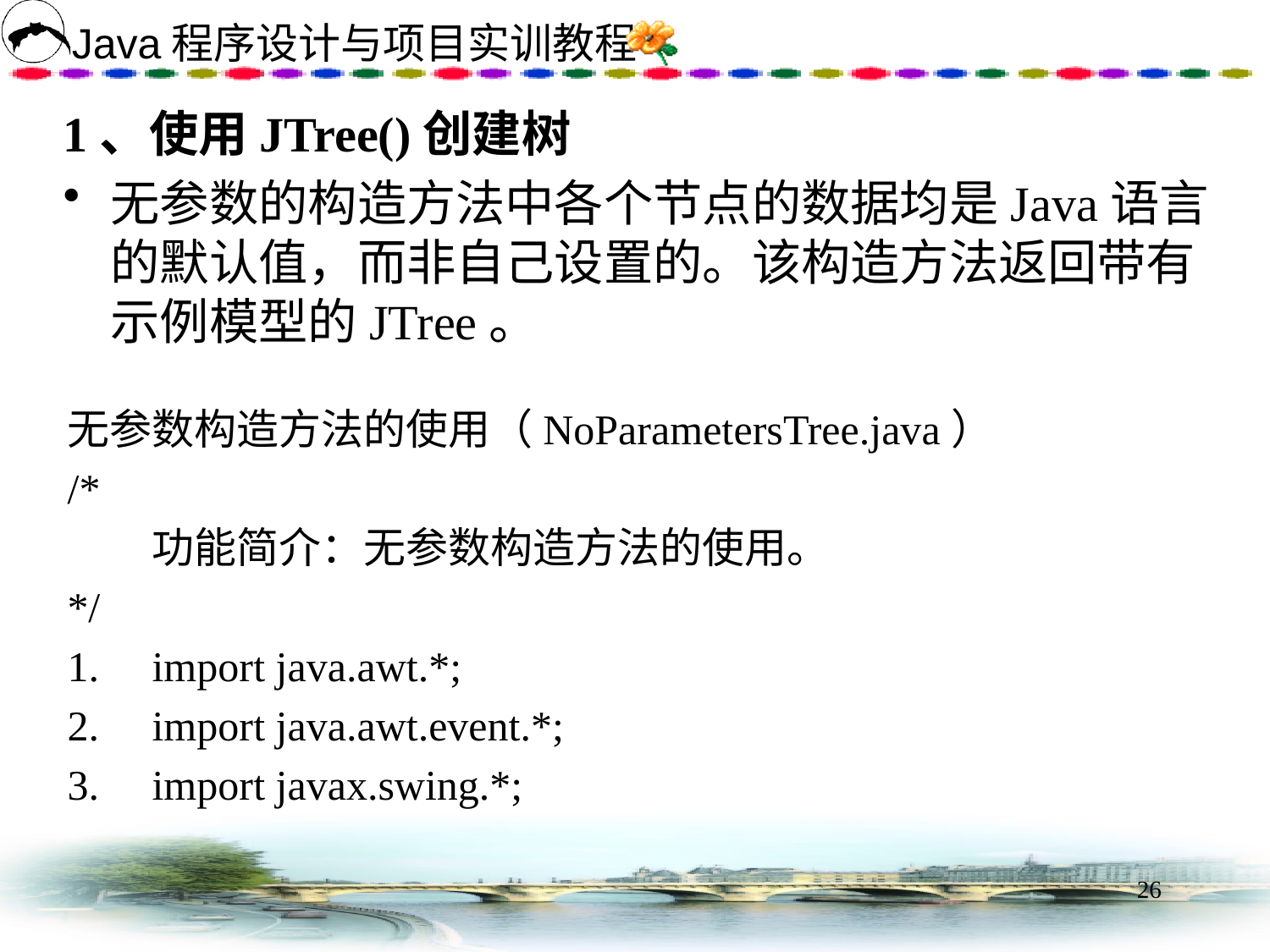

1、使用JTree()创建树
无参数的构造方法中各个节点的数据均是Java语言的默认值，而非自己设置的。该构造方法返回带有示例模型的JTree。
无参数构造方法的使用（NoParametersTree.java）
/*
 	功能简介：无参数构造方法的使用。
*/
import java.awt.*;
import java.awt.event.*;
import javax.swing.*;
26